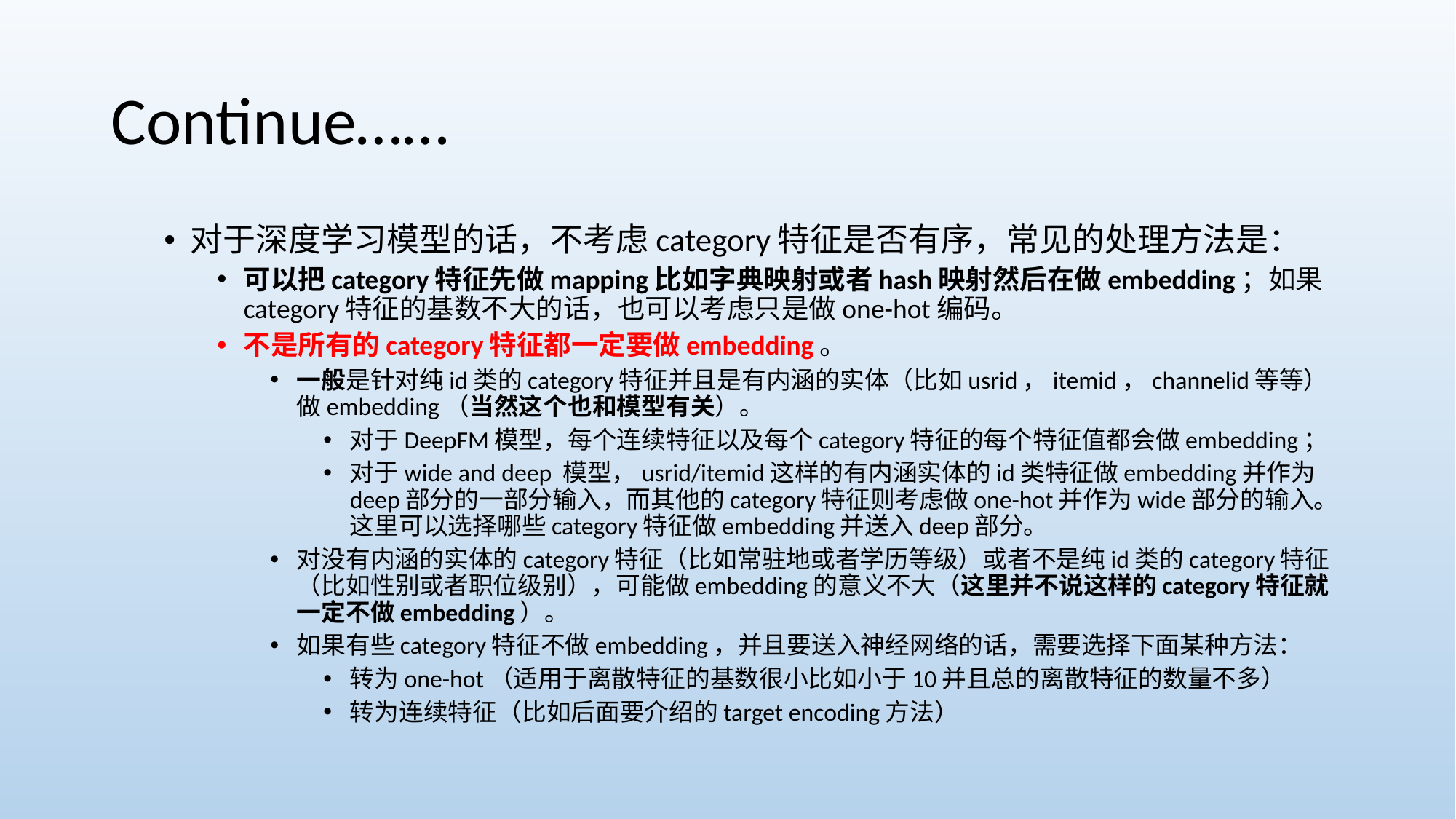

# Continue……
对于深度学习模型的话，不考虑category特征是否有序，常见的处理方法是：
可以把category特征先做mapping比如字典映射或者hash映射然后在做embedding；如果category特征的基数不大的话，也可以考虑只是做one-hot编码。
不是所有的category特征都一定要做embedding。
一般是针对纯id类的category特征并且是有内涵的实体（比如usrid，itemid，channelid等等）做embedding（当然这个也和模型有关）。
对于DeepFM模型，每个连续特征以及每个category特征的每个特征值都会做embedding；
对于wide and deep 模型，usrid/itemid这样的有内涵实体的id类特征做embedding并作为deep部分的一部分输入，而其他的category特征则考虑做one-hot并作为wide部分的输入。这里可以选择哪些category特征做embedding并送入deep部分。
对没有内涵的实体的category特征（比如常驻地或者学历等级）或者不是纯id类的category特征（比如性别或者职位级别），可能做embedding的意义不大（这里并不说这样的category特征就一定不做embedding）。
如果有些category特征不做embedding，并且要送入神经网络的话，需要选择下面某种方法：
转为one-hot（适用于离散特征的基数很小比如小于10并且总的离散特征的数量不多）
转为连续特征（比如后面要介绍的target encoding方法）